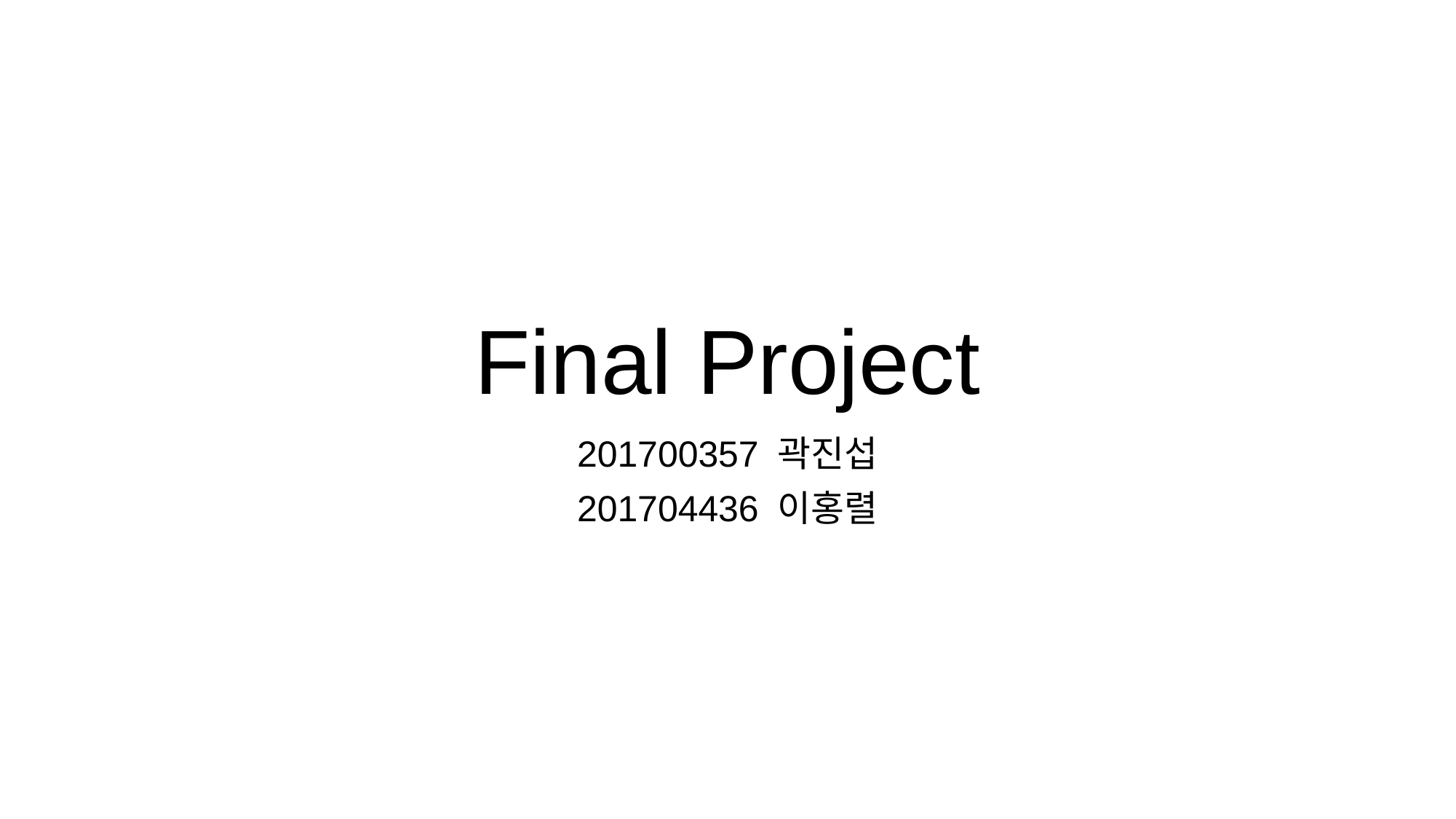

# Final Project
201700357 곽진섭
201704436 이홍렬